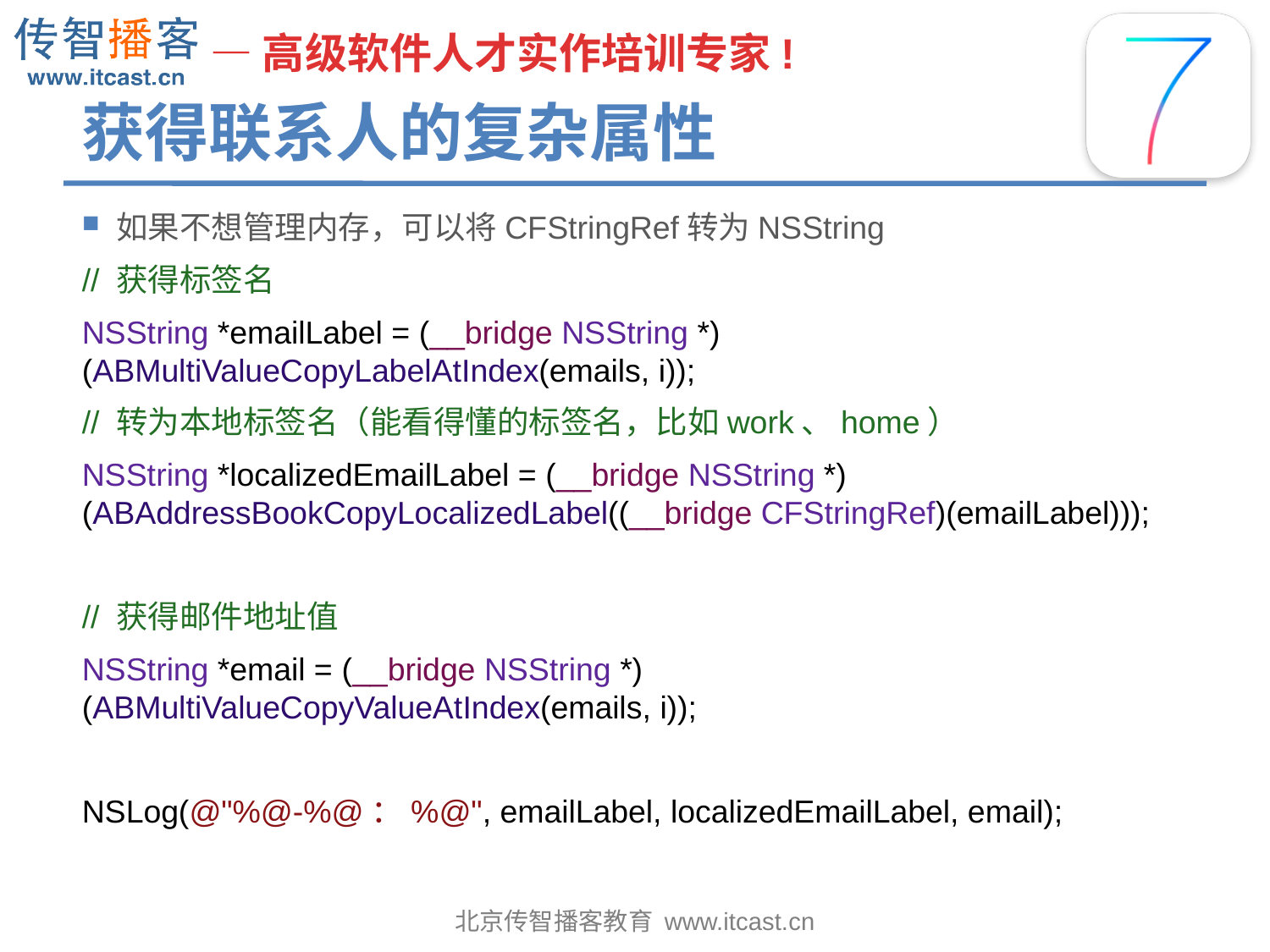

# 获得联系人的复杂属性
如果不想管理内存，可以将CFStringRef转为NSString
// 获得标签名
NSString *emailLabel = (__bridge NSString *)(ABMultiValueCopyLabelAtIndex(emails, i));
// 转为本地标签名（能看得懂的标签名，比如work、home）
NSString *localizedEmailLabel = (__bridge NSString *)(ABAddressBookCopyLocalizedLabel((__bridge CFStringRef)(emailLabel)));

// 获得邮件地址值
NSString *email = (__bridge NSString *)(ABMultiValueCopyValueAtIndex(emails, i));

NSLog(@"%@-%@：%@", emailLabel, localizedEmailLabel, email);